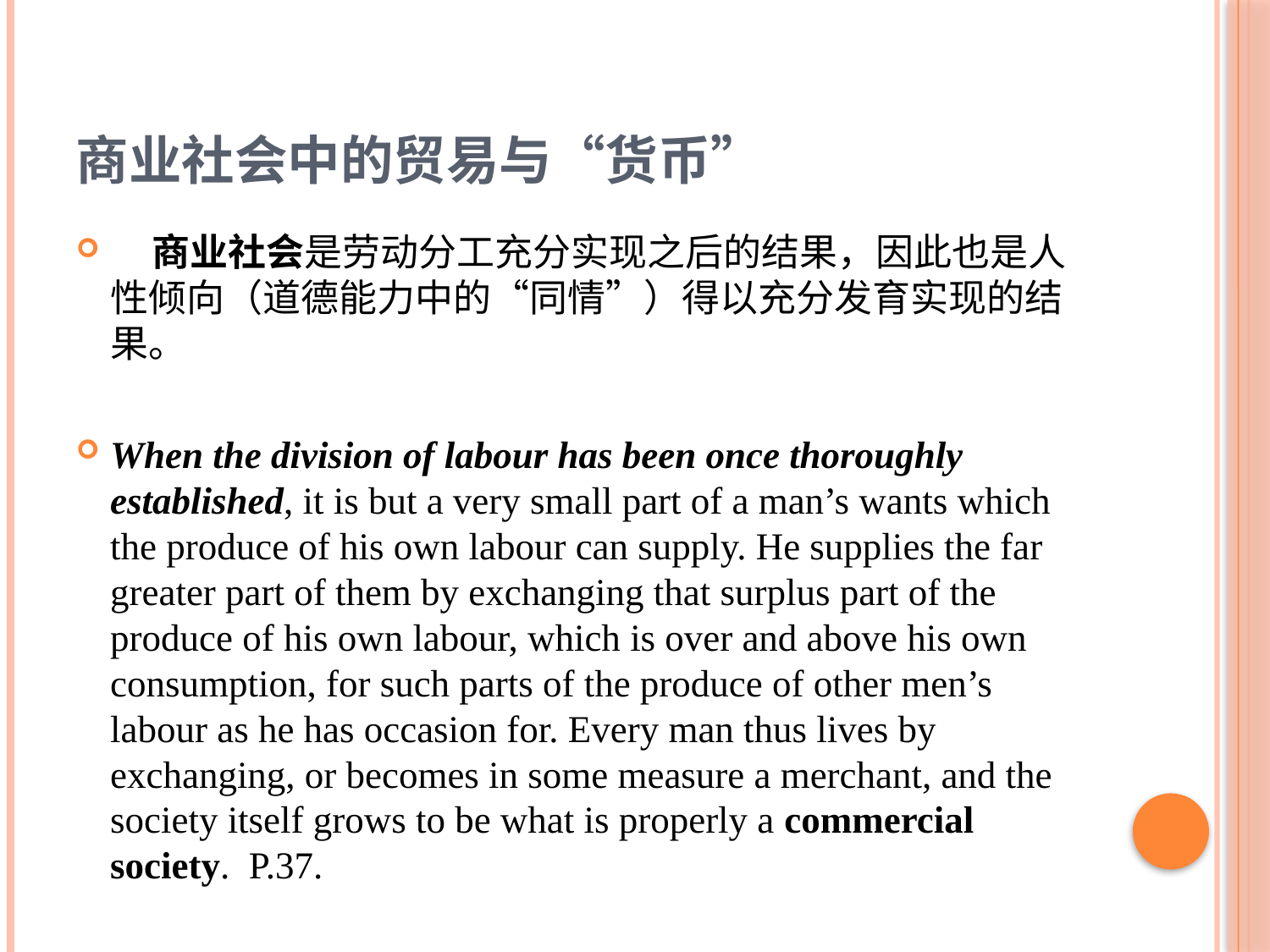

# 商业社会中的贸易与“货币”
    商业社会是劳动分工充分实现之后的结果，因此也是人性倾向（道德能力中的“同情”）得以充分发育实现的结果。

When the division of labour has been once thoroughly established, it is but a very small part of a man’s wants which the produce of his own labour can supply. He supplies the far greater part of them by exchanging that surplus part of the produce of his own labour, which is over and above his own consumption, for such parts of the produce of other men’s labour as he has occasion for. Every man thus lives by exchanging, or becomes in some measure a merchant, and the society itself grows to be what is properly a commercial society.  P.37.